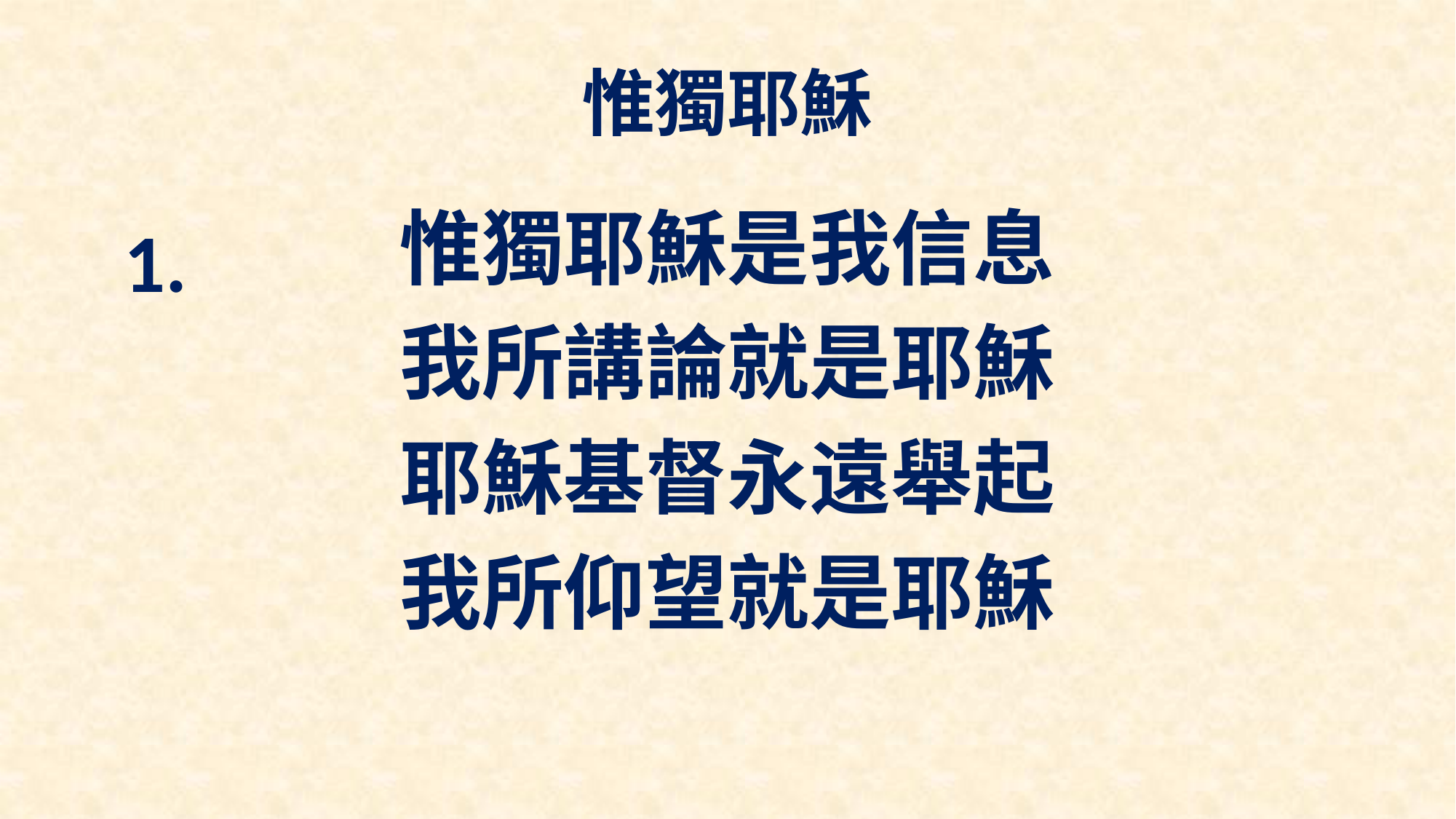

# 惟獨耶穌
惟獨耶穌是我信息
我所講論就是耶穌
耶穌基督永遠舉起
我所仰望就是耶穌
1.